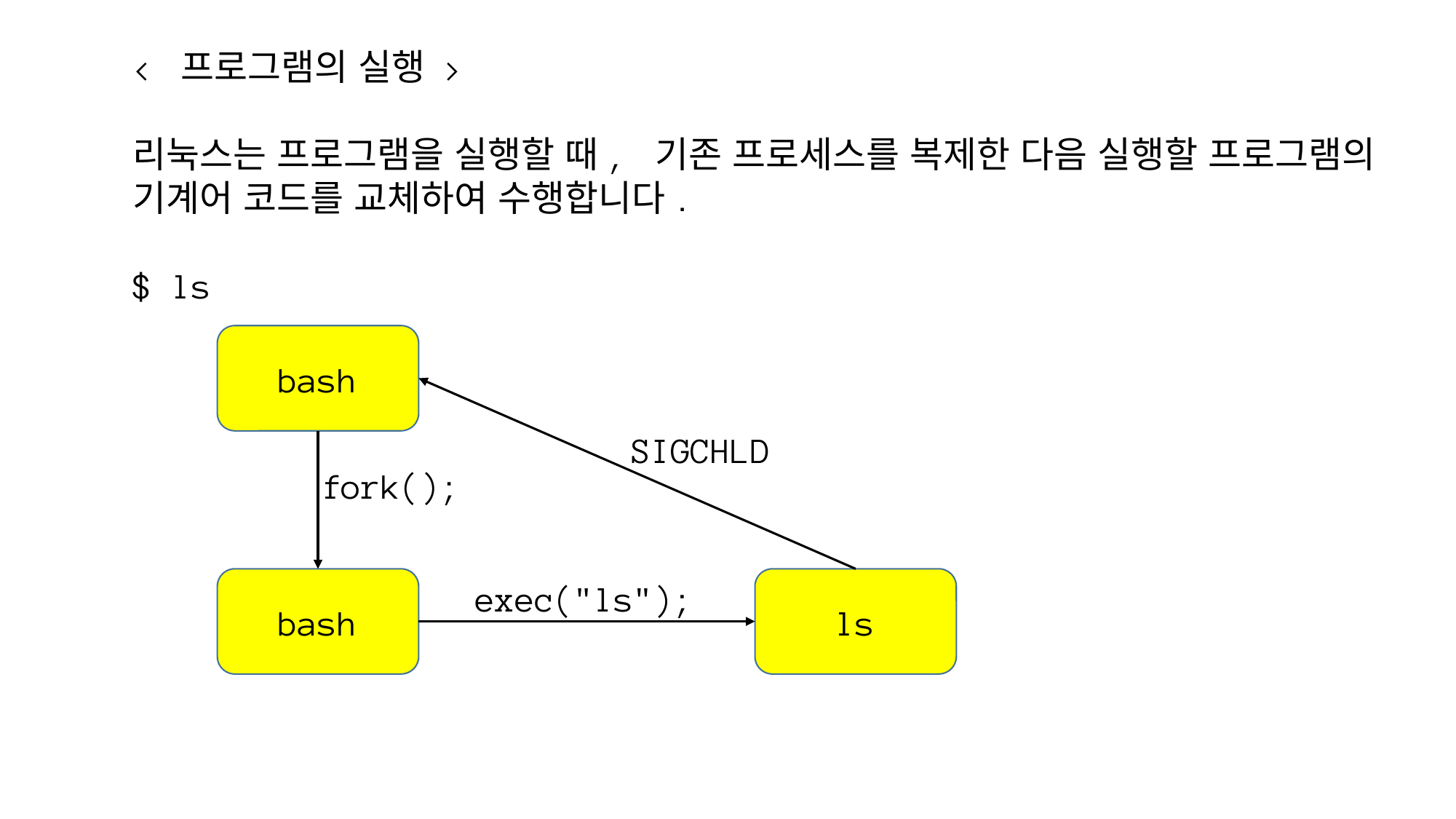

< 프로그램의 실행 >

리눅스는 프로그램을 실행할 때, 기존 프로세스를 복제한 다음 실행할 프로그램의
기계어 코드를 교체하여 수행합니다.

$ ls
bash
SIGCHLD
fork();

bash
ls
exec("ls");